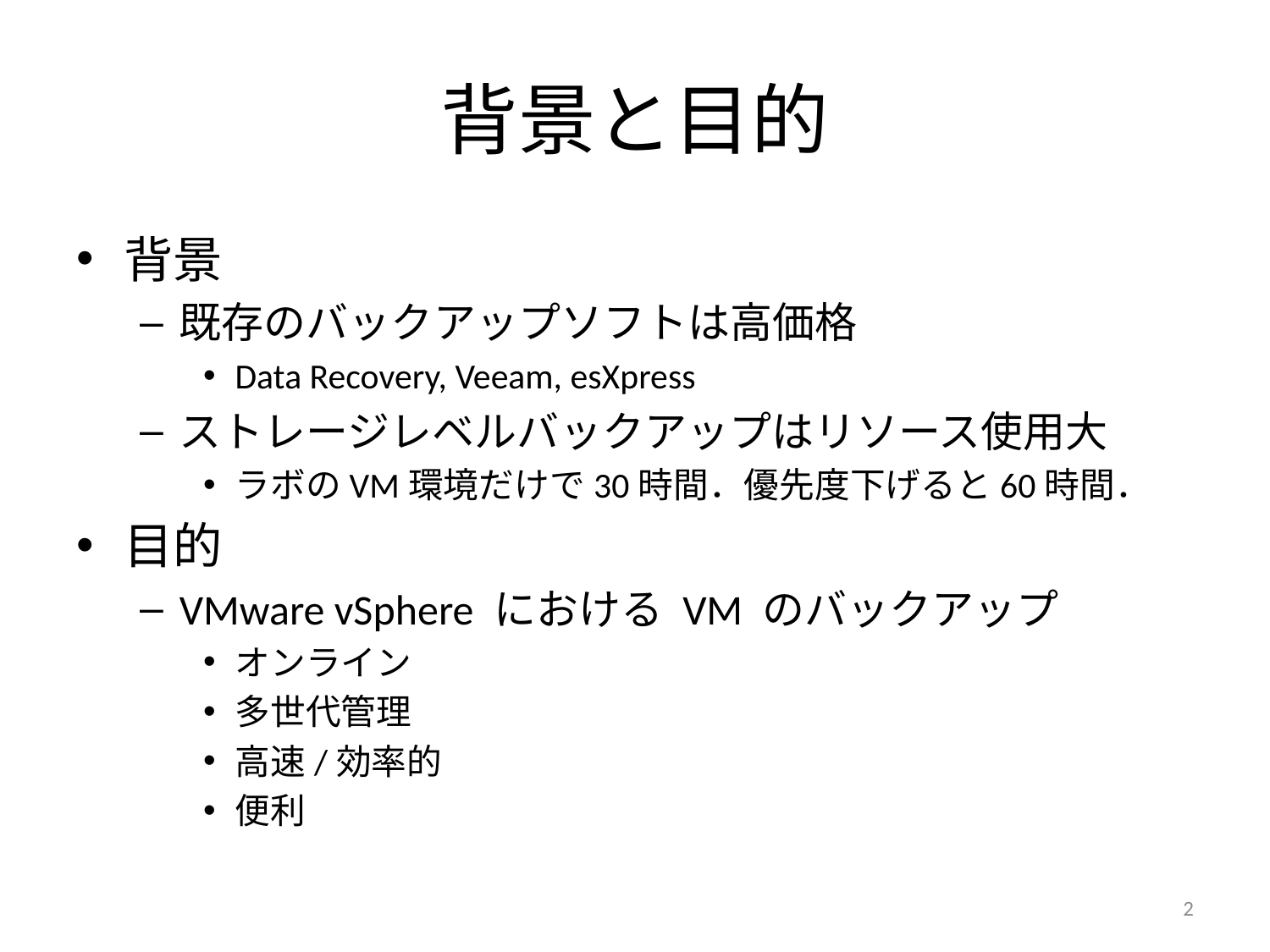

# 背景と目的
背景
既存のバックアップソフトは高価格
Data Recovery, Veeam, esXpress
ストレージレベルバックアップはリソース使用大
ラボのVM環境だけで30時間．優先度下げると60時間．
目的
VMware vSphere における VM のバックアップ
オンライン
多世代管理
高速/効率的
便利
2